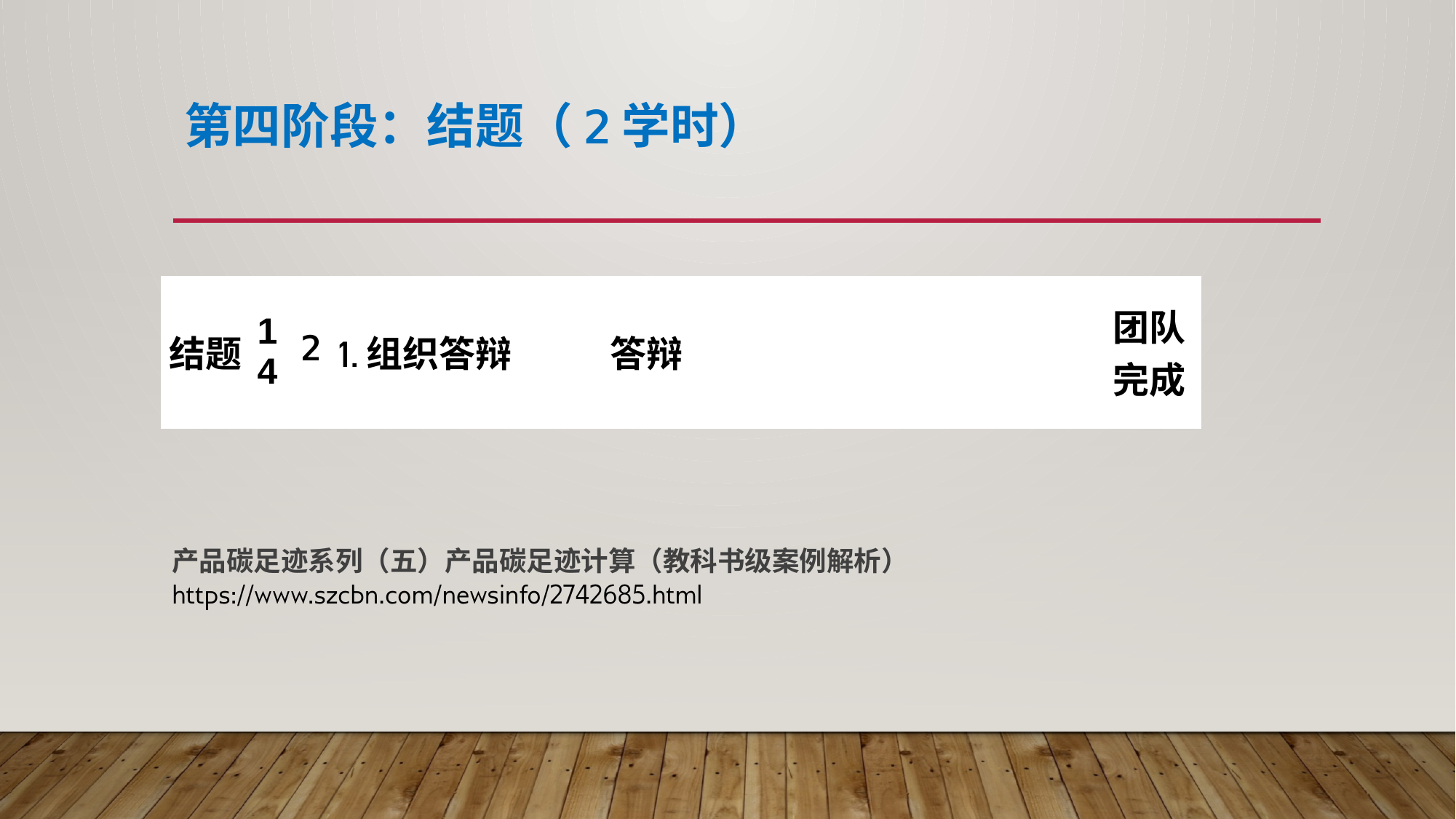

# 第四阶段：结题（2学时）
| 结题 | 14 | 2 | 1.组织答辩 | 答辩 |  | 团队完成 |
| --- | --- | --- | --- | --- | --- | --- |
产品碳足迹系列（五）产品碳足迹计算（教科书级案例解析）
https://www.szcbn.com/newsinfo/2742685.html